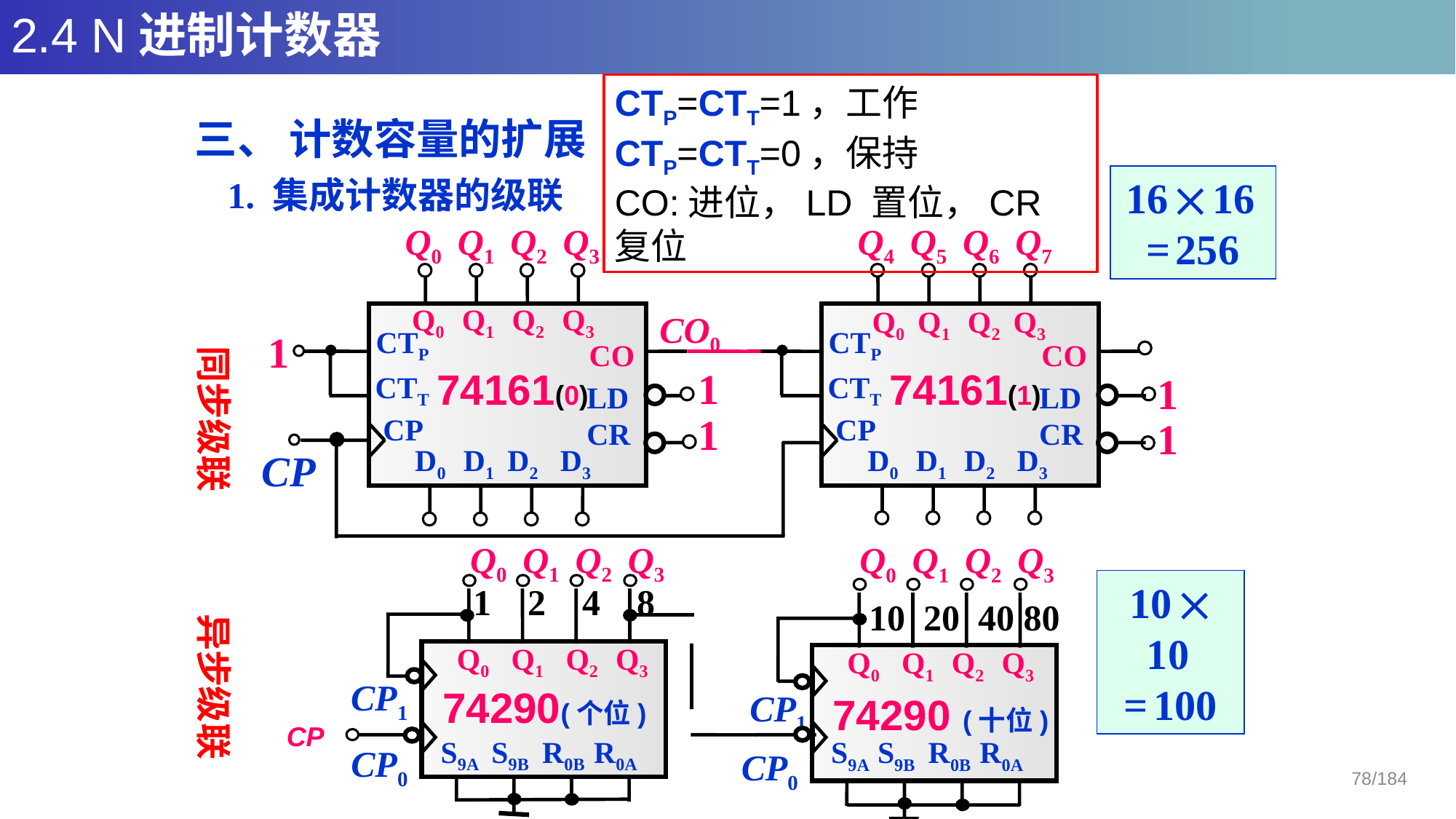

# 2.4 N进制计数器
CTP=CTT=1，工作
CTP=CTT=0，保持
CO:进位，LD 置位，CR 复位
三、 计数容量的扩展
16 × 16
= 256
1. 集成计数器的级联
Q0   Q1   Q2   Q3

Q0    Q1    Q2    Q3

 CTP
CO

74161(0)
CTT
LD

CP
CR

 D0    D1   D2     D3

Q4   Q5   Q6   Q7

 Q0   Q1    Q2   Q3

 CTP
CO

74161(1)
CTT
LD

CP
CR

 D0    D1    D2     D3

CO0

1
同步级联
1
1
1
1

CP
Q0   Q1   Q2   Q3
Q0   Q1   Q2   Q3

  Q0     Q1     Q2    Q3
  Q0     Q1    Q2    Q3

CP1

74290(个位)
CP1
74290 (十位)

CP

S9A   S9B   R0B  R0A

S9A  S9B   R0B  R0A

CP0
CP0

10 × 10
= 100
1    2    4    8
10  20  40 80
异步级联
78/184